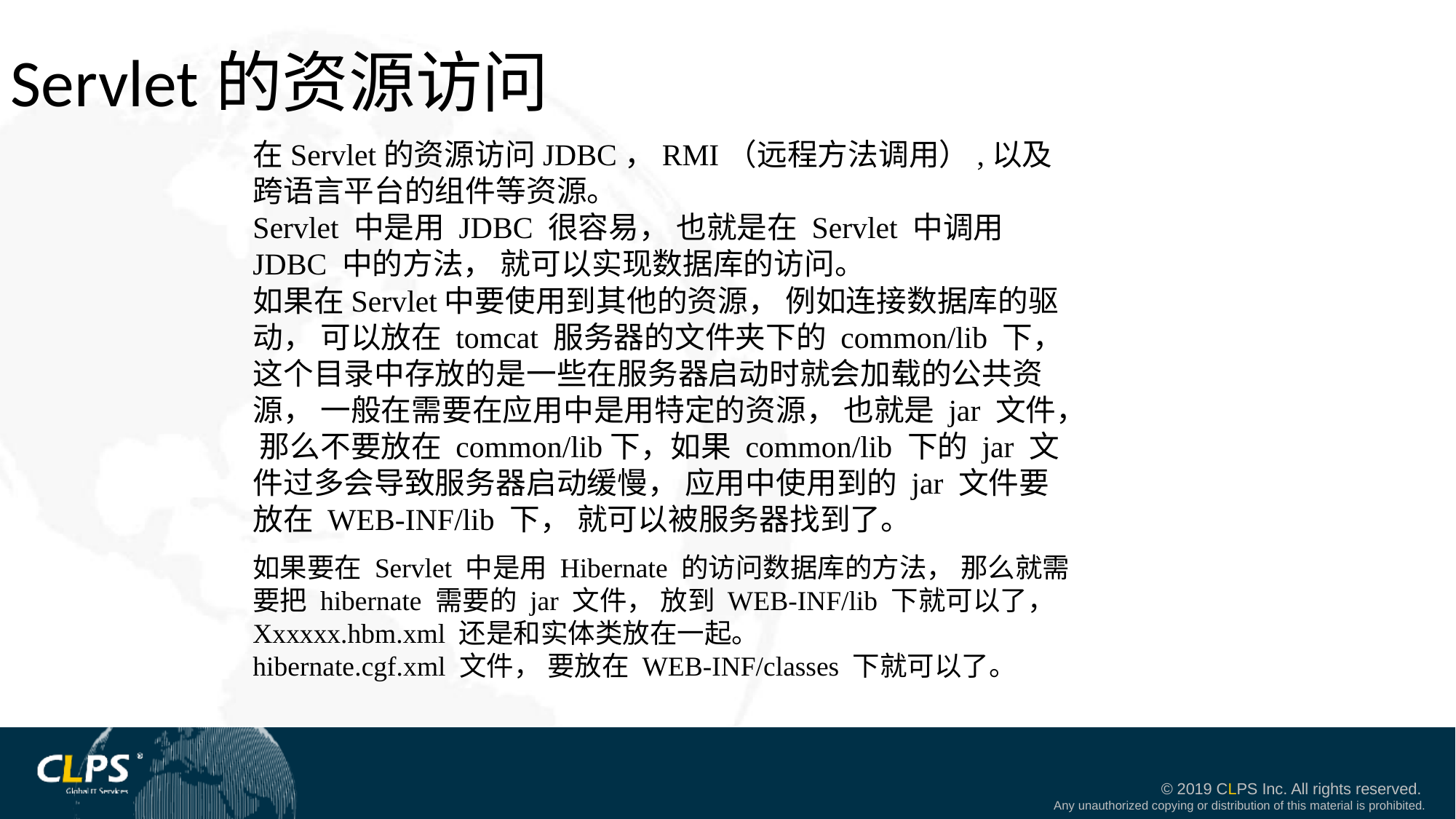

Servlet的资源访问
在Servlet的资源访问JDBC，RMI（远程方法调用）,以及跨语言平台的组件等资源。
Servlet 中是用 JDBC 很容易， 也就是在 Servlet 中调用 JDBC 中的方法， 就可以实现数据库的访问。
如果在Servlet中要使用到其他的资源， 例如连接数据库的驱动， 可以放在 tomcat 服务器的文件夹下的 common/lib 下， 这个目录中存放的是一些在服务器启动时就会加载的公共资源， 一般在需要在应用中是用特定的资源， 也就是 jar 文件， 那么不要放在 common/lib下，如果 common/lib 下的 jar 文件过多会导致服务器启动缓慢， 应用中使用到的 jar 文件要放在 WEB-INF/lib 下， 就可以被服务器找到了。
如果要在 Servlet 中是用 Hibernate 的访问数据库的方法， 那么就需要把 hibernate 需要的 jar 文件， 放到 WEB-INF/lib 下就可以了， Xxxxxx.hbm.xml 还是和实体类放在一起。
hibernate.cgf.xml 文件， 要放在 WEB-INF/classes 下就可以了。